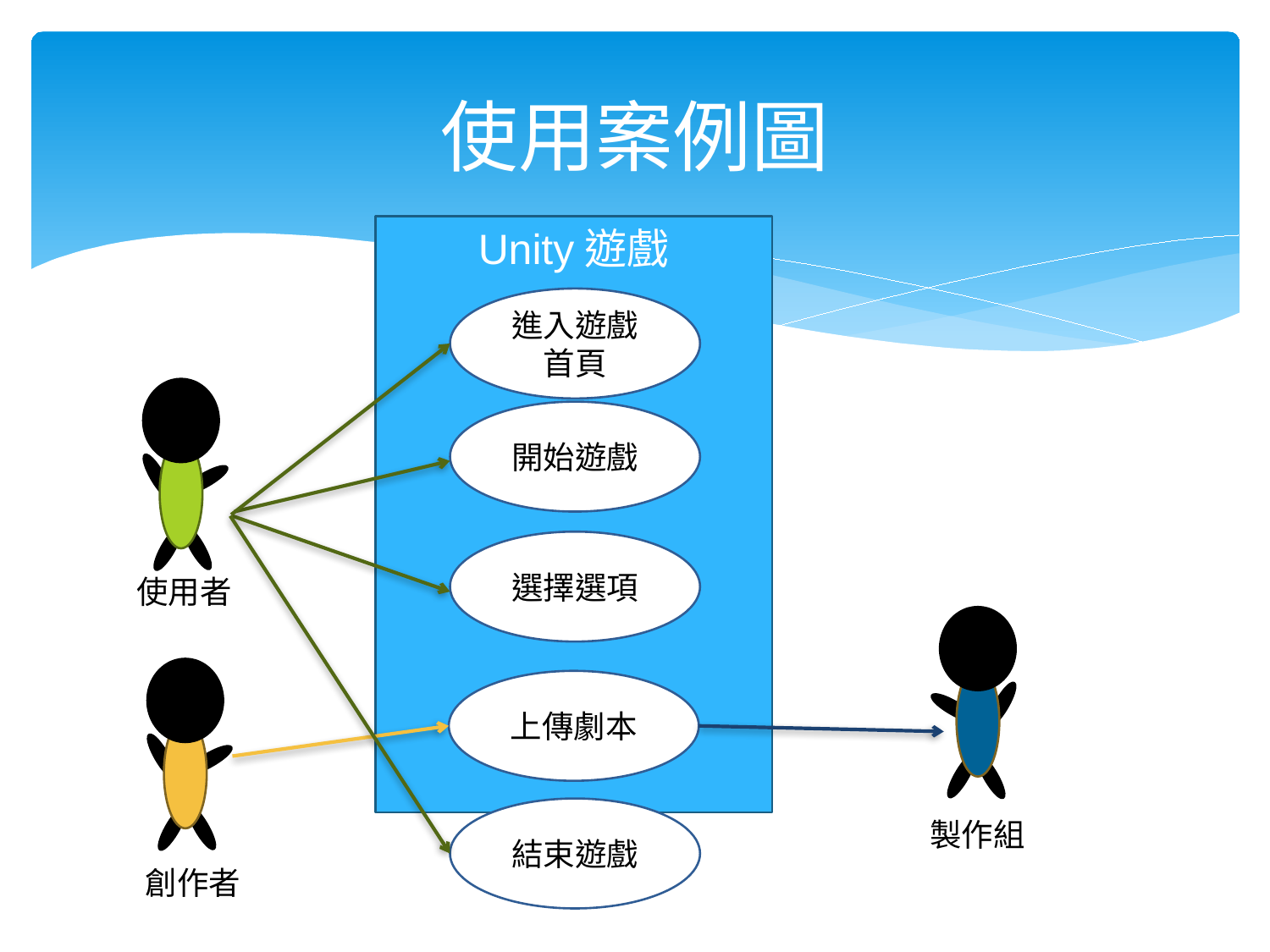

# 使用案例圖
Unity遊戲

進入遊戲首頁

開始遊戲
選擇選項
使用者

上傳劇本
結束遊戲
製作組
創作者